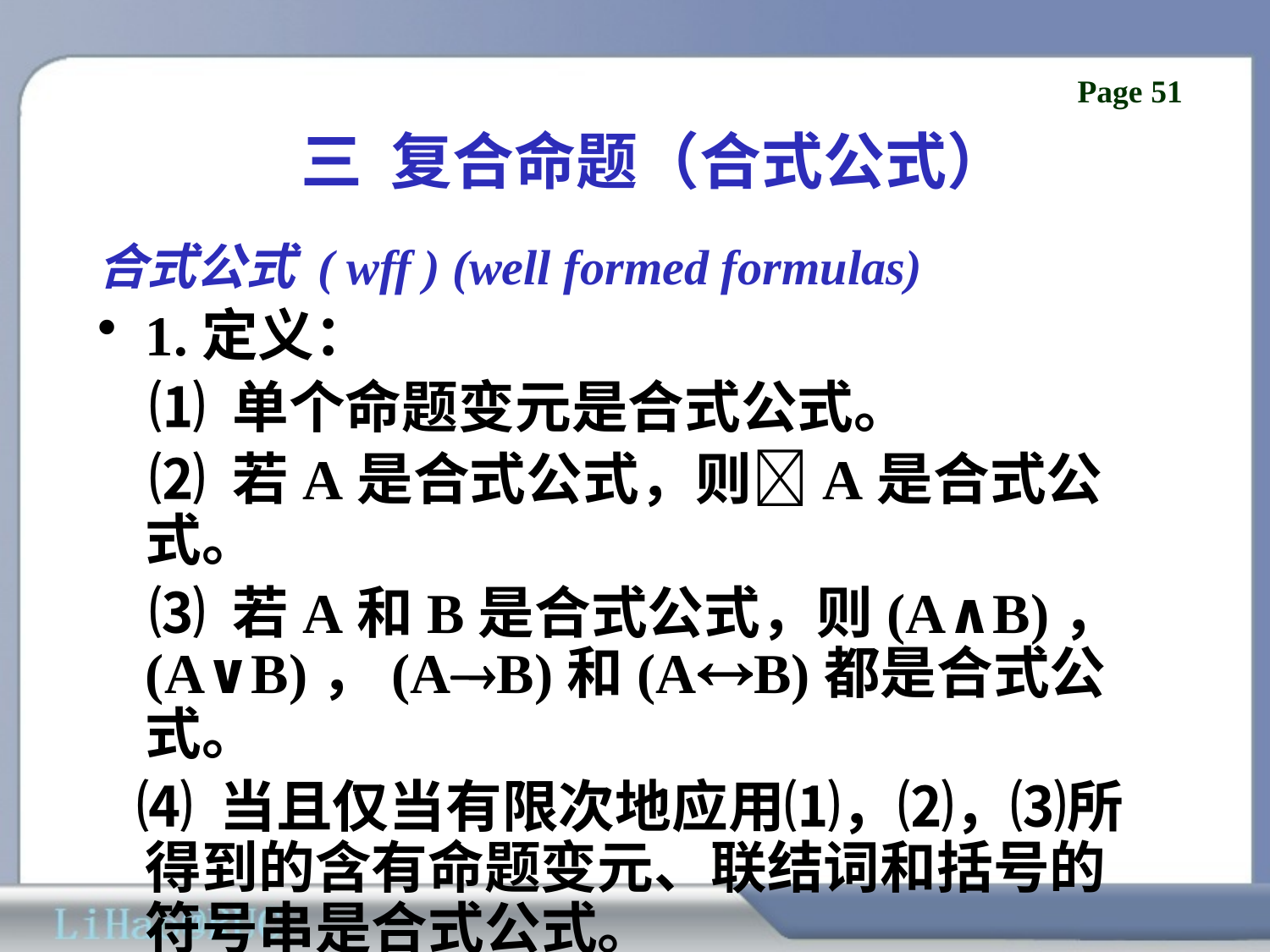

三  复合命题（合式公式）
合式公式 ( wff ) (well formed formulas)
1.定义：
    ⑴ 单个命题变元是合式公式。
    ⑵ 若A是合式公式，则¬A是合式公式。
    ⑶ 若A和B是合式公式，则(A∧B)，(A∨B)，(A→B)和(A↔B)都是合式公式。
   ⑷ 当且仅当有限次地应用⑴，⑵，⑶所得到的含有命题变元、联结词和括号的符号串是合式公式。